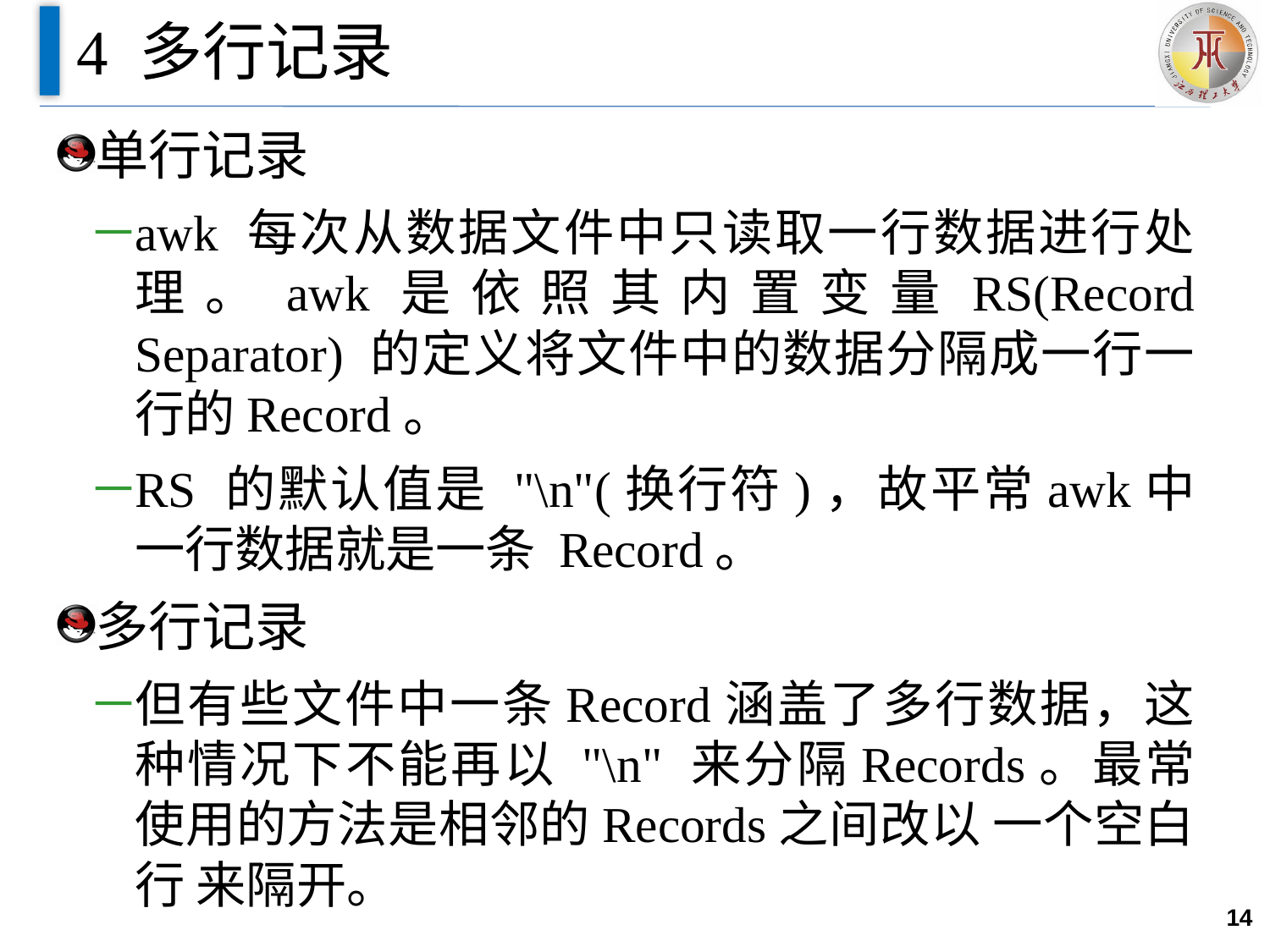

# 4 多行记录
单行记录
awk 每次从数据文件中只读取一行数据进行处理。awk是依照其内置变量RS(Record Separator) 的定义将文件中的数据分隔成一行一行的Record。
RS 的默认值是 "\n"(换行符)，故平常awk中一行数据就是一条 Record。
多行记录
但有些文件中一条Record涵盖了多行数据，这种情况下不能再以 "\n" 来分隔Records。最常使用的方法是相邻的Records之间改以 一个空白行 来隔开。
14